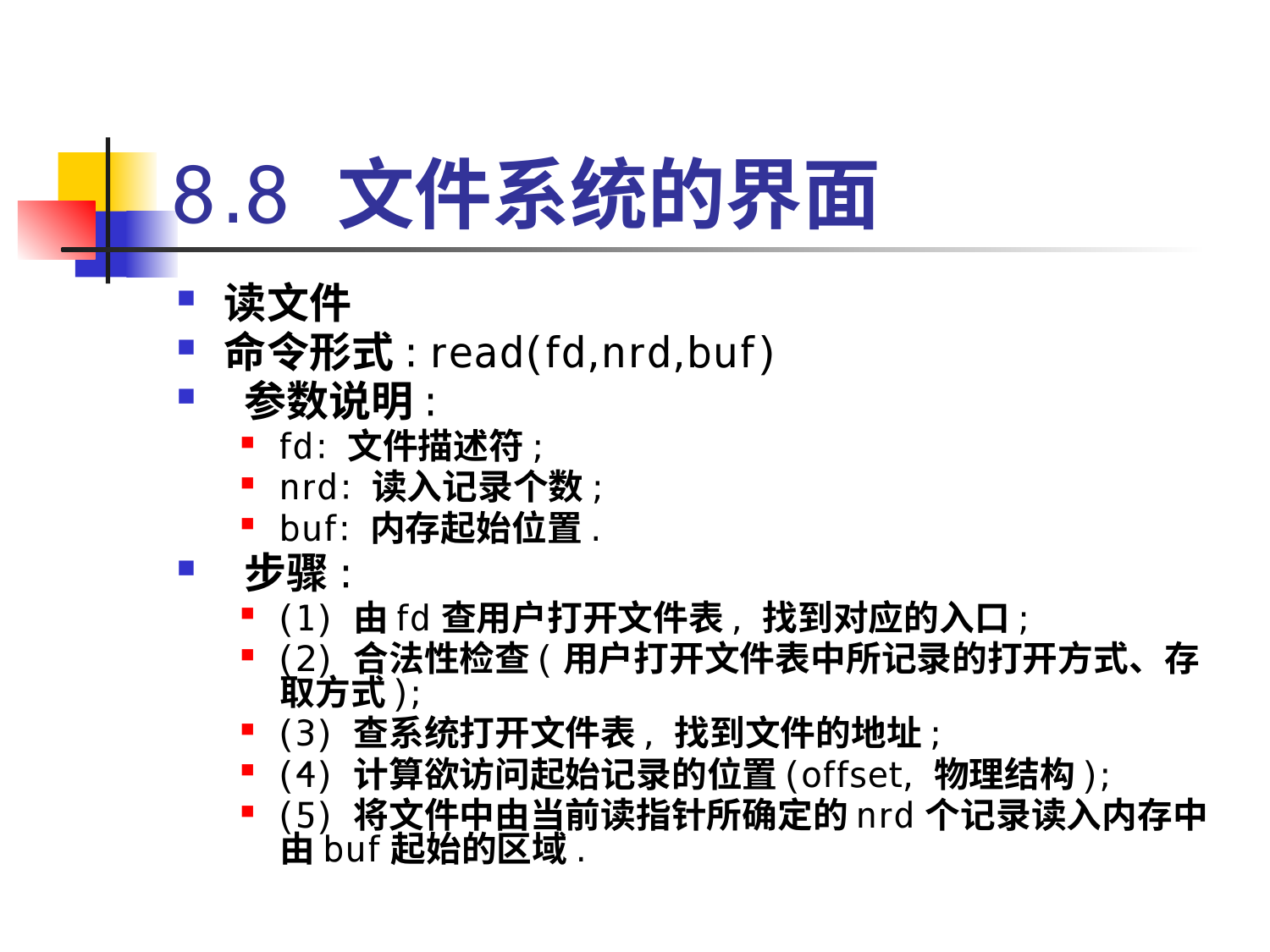

# 8.8 文件系统的界面
读文件
命令形式: read(fd,nrd,buf)
 参数说明:
fd: 文件描述符;
nrd: 读入记录个数;
buf: 内存起始位置.
 步骤:
(1) 由fd查用户打开文件表, 找到对应的入口;
(2) 合法性检查(用户打开文件表中所记录的打开方式、存取方式);
(3) 查系统打开文件表, 找到文件的地址;
(4) 计算欲访问起始记录的位置(offset, 物理结构);
(5) 将文件中由当前读指针所确定的nrd个记录读入内存中由buf起始的区域.